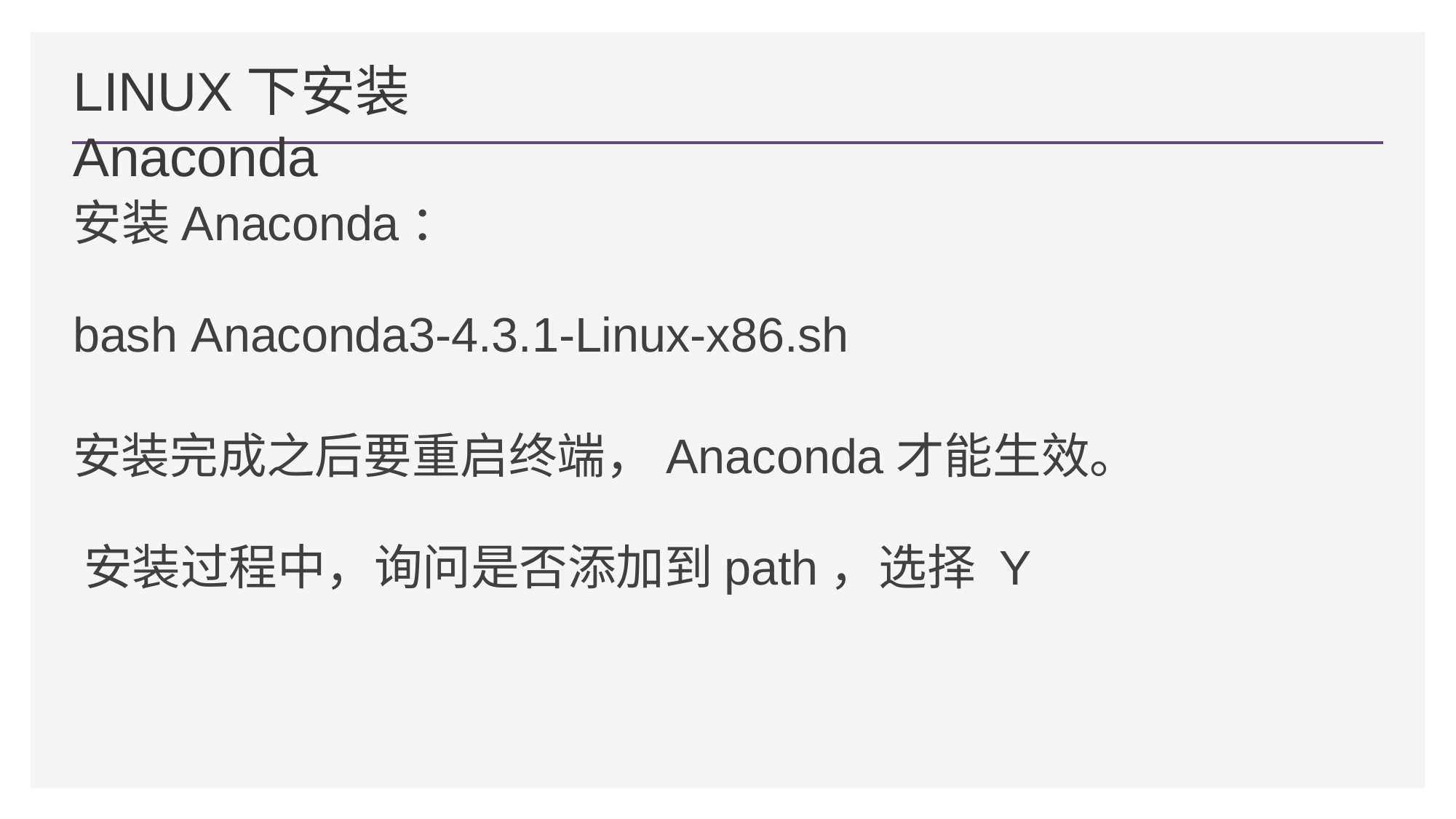

# LINUX下安装Anaconda
安装Anaconda：
bash Anaconda3-4.3.1-Linux-x86.sh
安装完成之后要重启终端，Anaconda才能生效。 安装过程中，询问是否添加到path，选择 Y